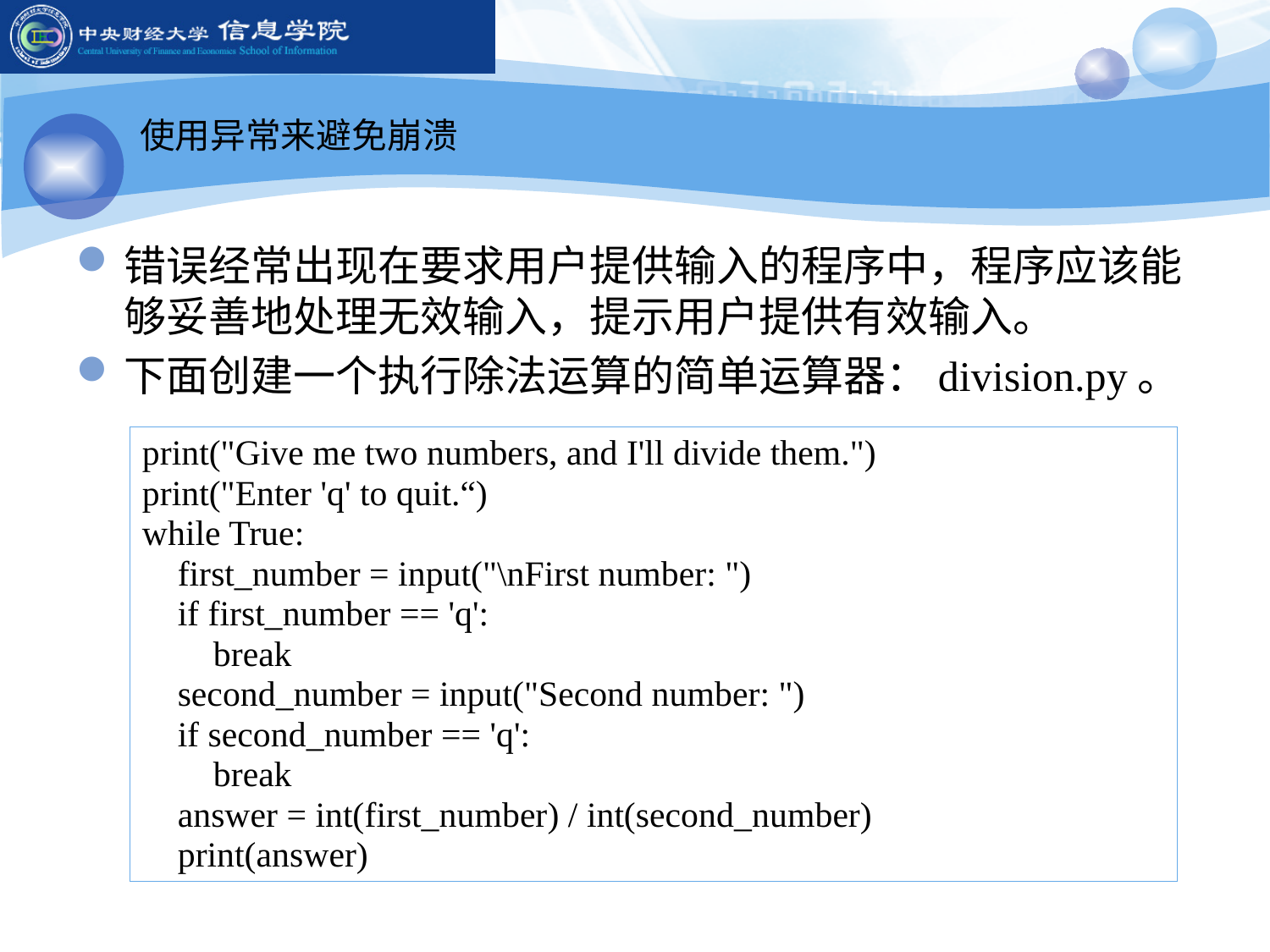

使用异常来避免崩溃
错误经常出现在要求用户提供输入的程序中，程序应该能够妥善地处理无效输入，提示用户提供有效输入。
下面创建一个执行除法运算的简单运算器：division.py。
print("Give me two numbers, and I'll divide them.")
print("Enter 'q' to quit.“)
while True:
    first_number = input("\nFirst number: ")
    if first_number == 'q':
        break
    second_number = input("Second number: ")
    if second_number == 'q':
        break
    answer = int(first_number) / int(second_number)
    print(answer)